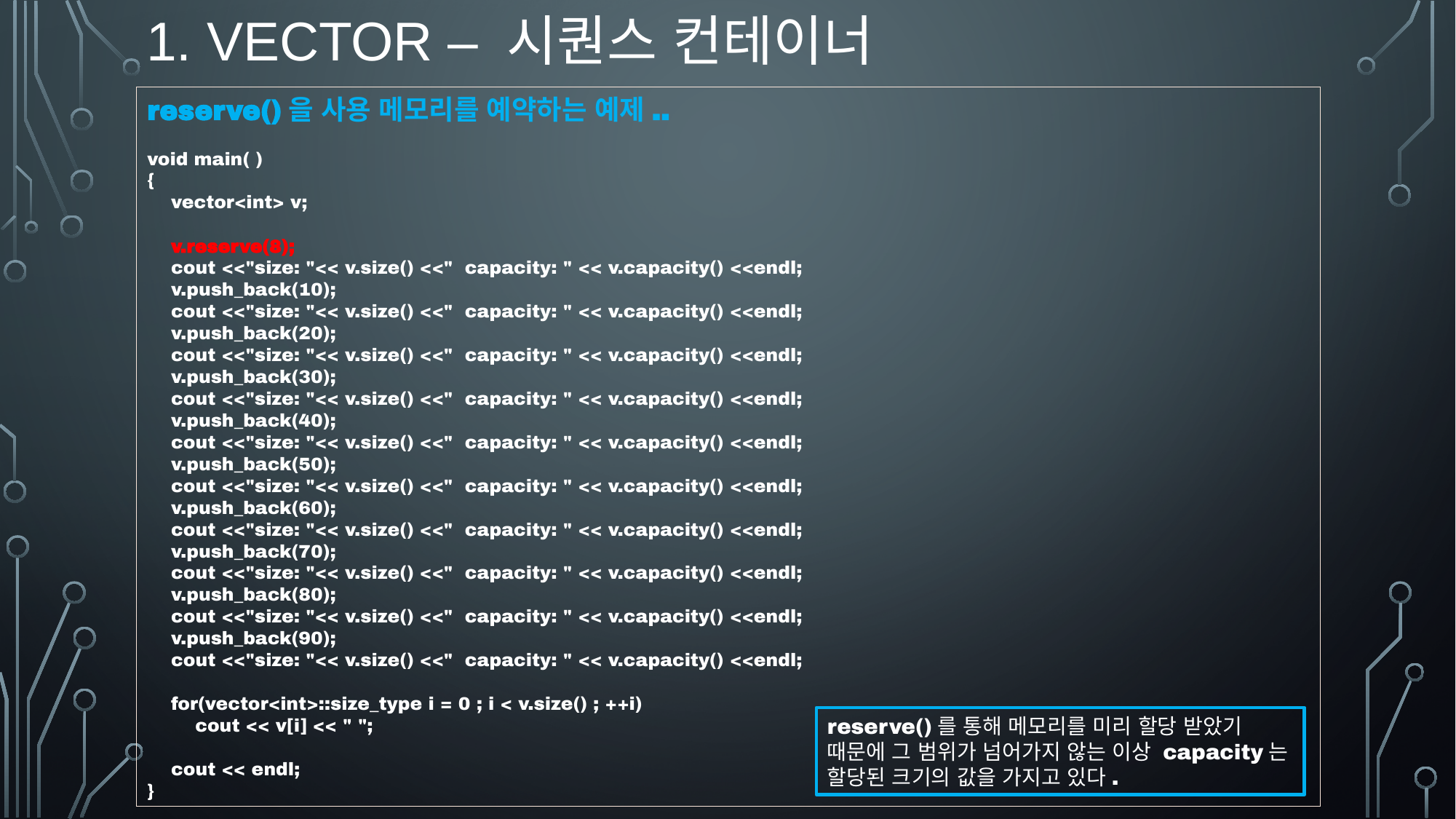

# 1. Vector – 시퀀스 컨테이너
reserve()을 사용 메모리를 예약하는 예제..

void main( )
{
    vector<int> v;

    v.reserve(8);
    cout <<"size: "<< v.size() <<"  capacity: " << v.capacity() <<endl;
    v.push_back(10);
    cout <<"size: "<< v.size() <<"  capacity: " << v.capacity() <<endl;
    v.push_back(20);
    cout <<"size: "<< v.size() <<"  capacity: " << v.capacity() <<endl;
    v.push_back(30);
    cout <<"size: "<< v.size() <<"  capacity: " << v.capacity() <<endl;
    v.push_back(40);
    cout <<"size: "<< v.size() <<"  capacity: " << v.capacity() <<endl;
    v.push_back(50);
    cout <<"size: "<< v.size() <<"  capacity: " << v.capacity() <<endl;
    v.push_back(60);
    cout <<"size: "<< v.size() <<"  capacity: " << v.capacity() <<endl;
    v.push_back(70);
    cout <<"size: "<< v.size() <<"  capacity: " << v.capacity() <<endl;
    v.push_back(80);
    cout <<"size: "<< v.size() <<"  capacity: " << v.capacity() <<endl;
    v.push_back(90);
    cout <<"size: "<< v.size() <<"  capacity: " << v.capacity() <<endl;

    for(vector<int>::size_type i = 0 ; i < v.size() ; ++i)
        cout << v[i] << " ";

    cout << endl;
}
reserve()를 통해 메모리를 미리 할당 받았기 때문에 그 범위가 넘어가지 않는 이상 capacity는 할당된 크기의 값을 가지고 있다.